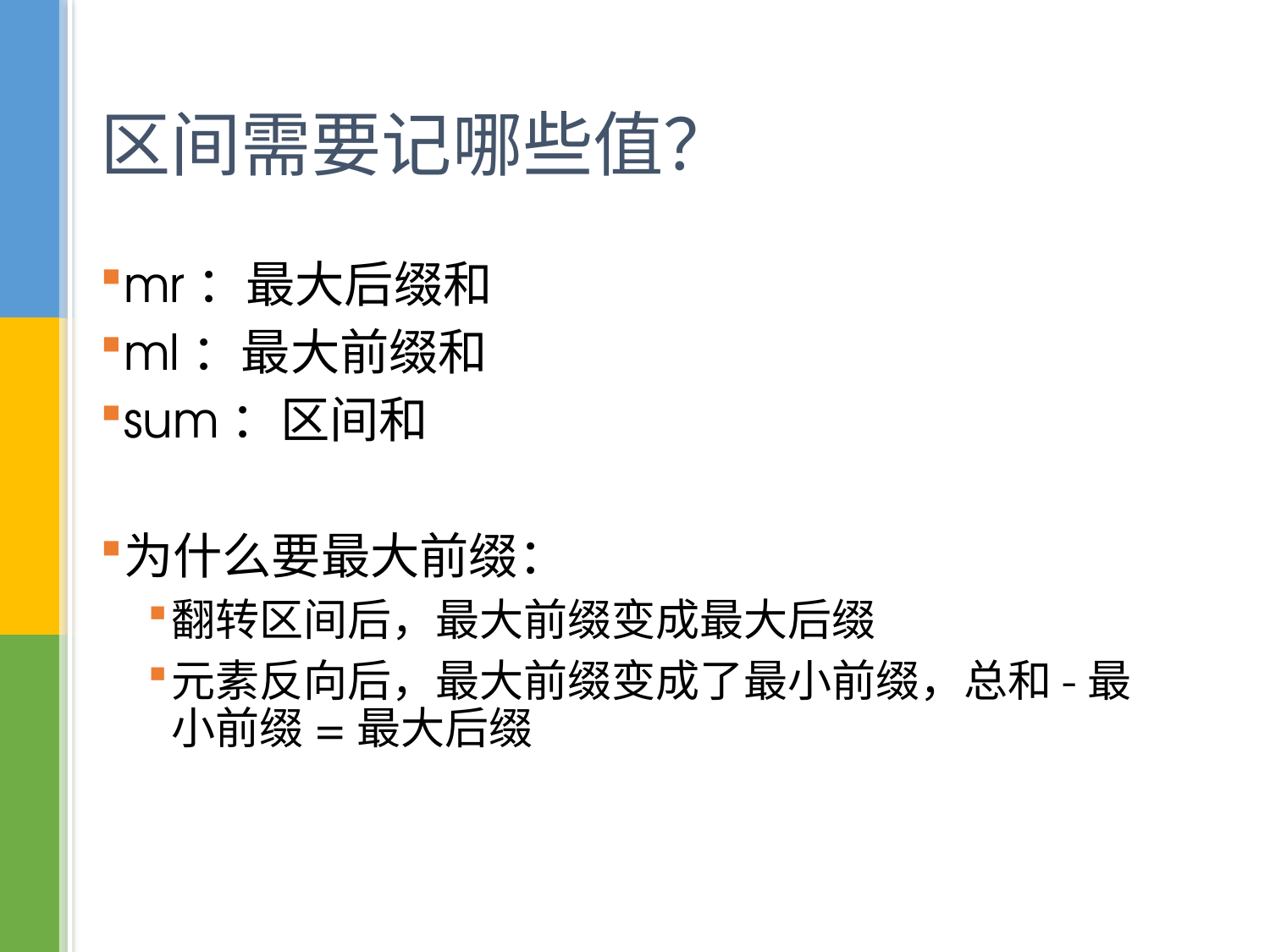

# 区间需要记哪些值？
mr：最大后缀和
ml：最大前缀和
sum：区间和

为什么要最大前缀：
翻转区间后，最大前缀变成最大后缀
元素反向后，最大前缀变成了最小前缀，总和-最小前缀=最大后缀